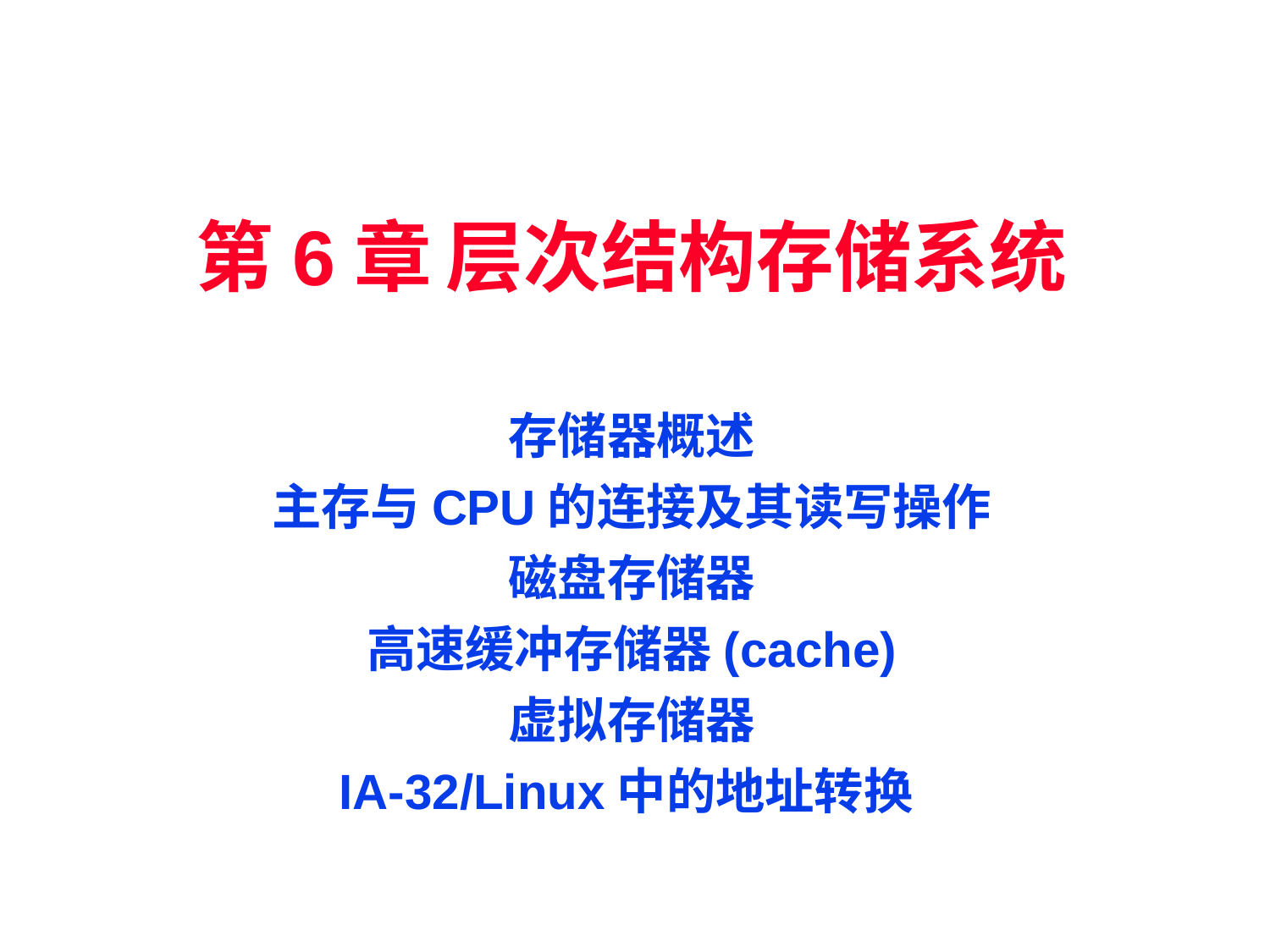

第6章 层次结构存储系统
存储器概述
主存与CPU的连接及其读写操作
磁盘存储器
高速缓冲存储器(cache)
虚拟存储器
IA-32/Linux中的地址转换